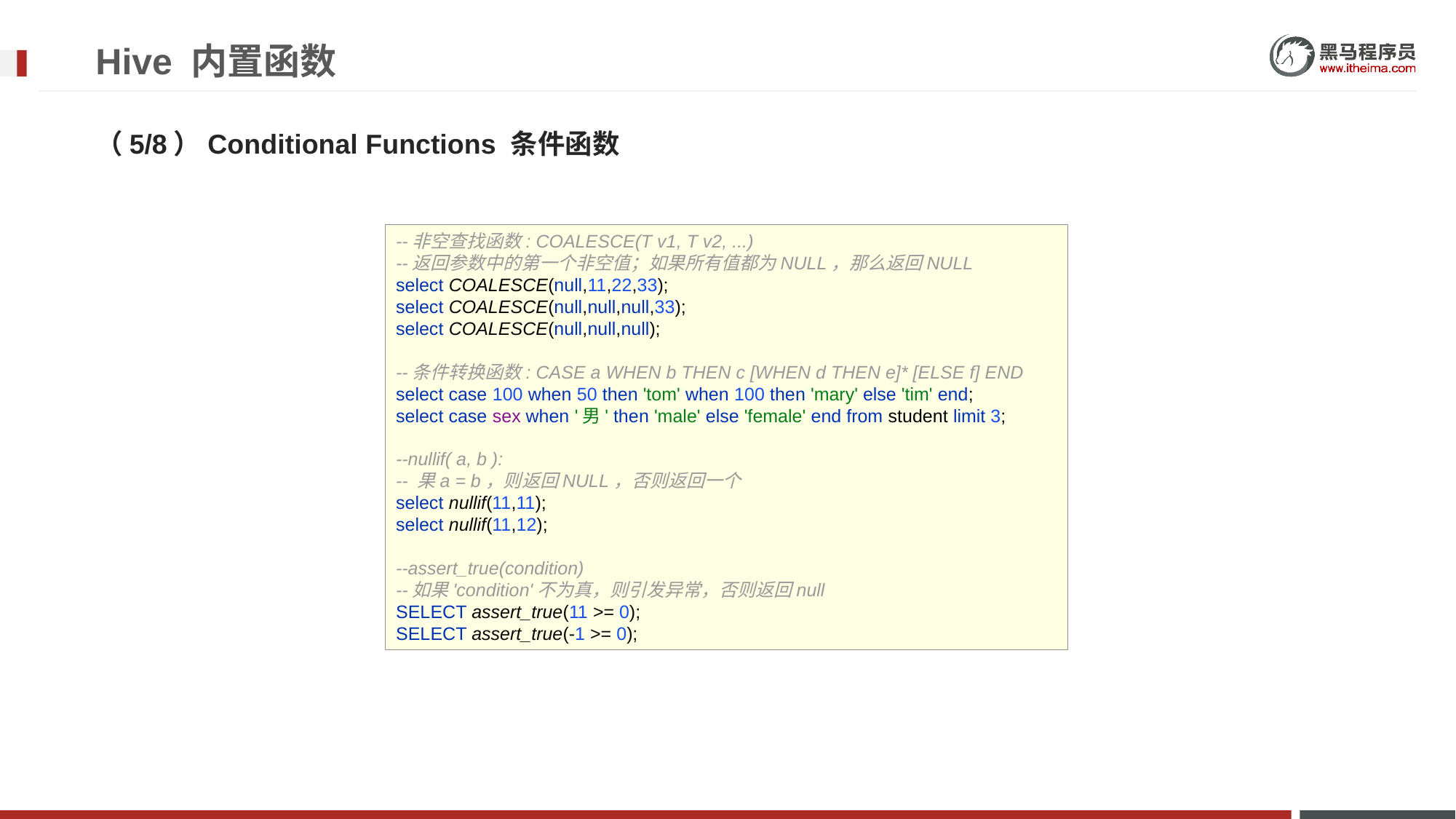

# Hive 内置函数
（5/8）Conditional Functions 条件函数
--非空查找函数: COALESCE(T v1, T v2, ...)
--返回参数中的第一个非空值；如果所有值都为NULL，那么返回NULL
select COALESCE(null,11,22,33);
select COALESCE(null,null,null,33);
select COALESCE(null,null,null);
--条件转换函数: CASE a WHEN b THEN c [WHEN d THEN e]* [ELSE f] END
select case 100 when 50 then 'tom' when 100 then 'mary' else 'tim' end;
select case sex when '男' then 'male' else 'female' end from student limit 3;
--nullif( a, b ):
-- 果a = b，则返回NULL，否则返回一个
select nullif(11,11);
select nullif(11,12);
--assert_true(condition)
--如果'condition'不为真，则引发异常，否则返回null
SELECT assert_true(11 >= 0);
SELECT assert_true(-1 >= 0);